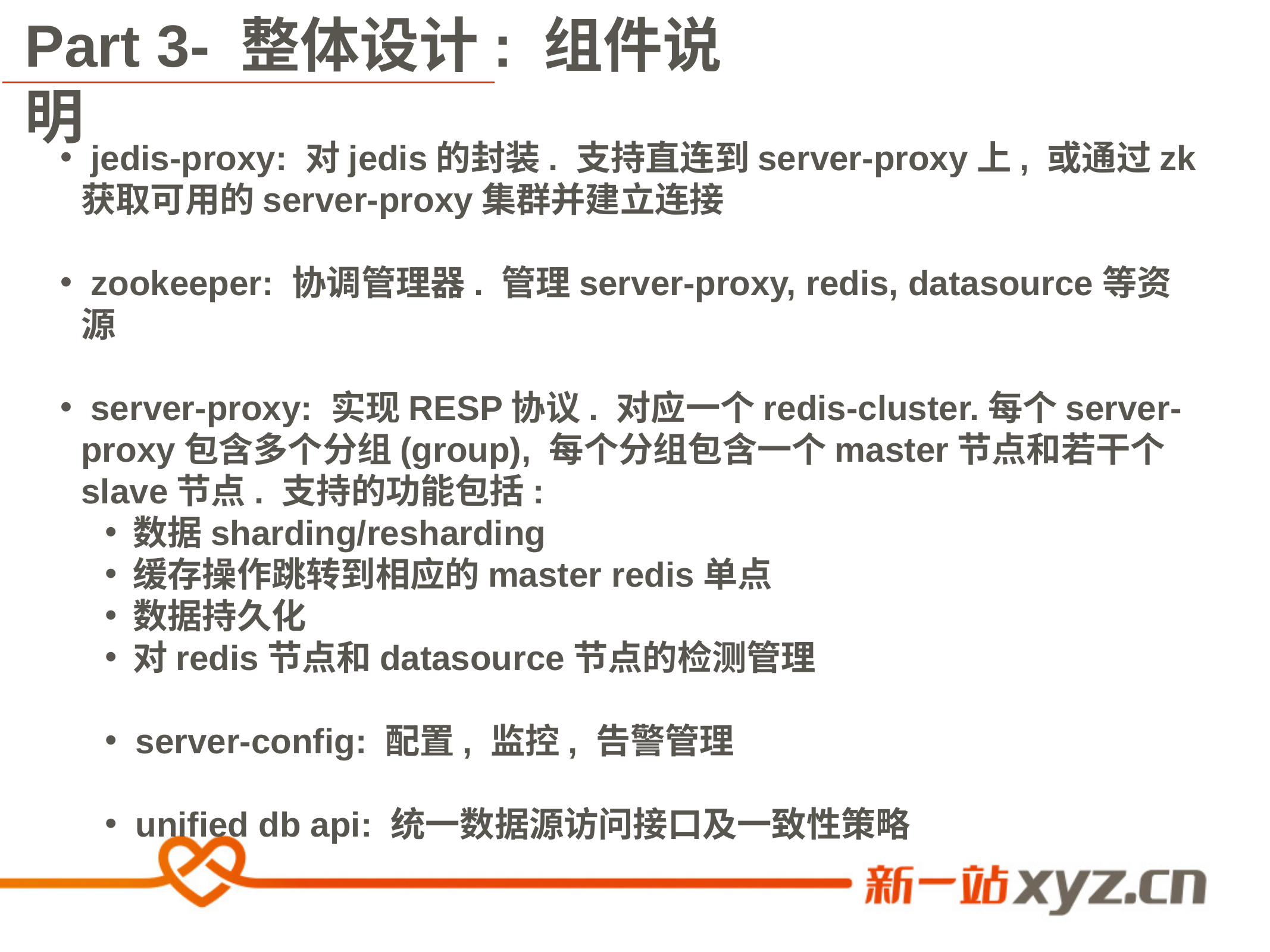

Part 3- 整体设计: 组件说明

 jedis-proxy: 对jedis的封装. 支持直连到server-proxy上, 或通过zk获取可用的server-proxy集群并建立连接

 zookeeper: 协调管理器. 管理server-proxy, redis, datasource等资源

 server-proxy: 实现RESP协议. 对应一个redis-cluster.每个server-proxy包含多个分组(group), 每个分组包含一个master节点和若干个slave节点. 支持的功能包括:
 数据sharding/resharding
 缓存操作跳转到相应的master redis单点
 数据持久化
 对redis节点和datasource节点的检测管理

 server-config: 配置, 监控, 告警管理

 unified db api: 统一数据源访问接口及一致性策略